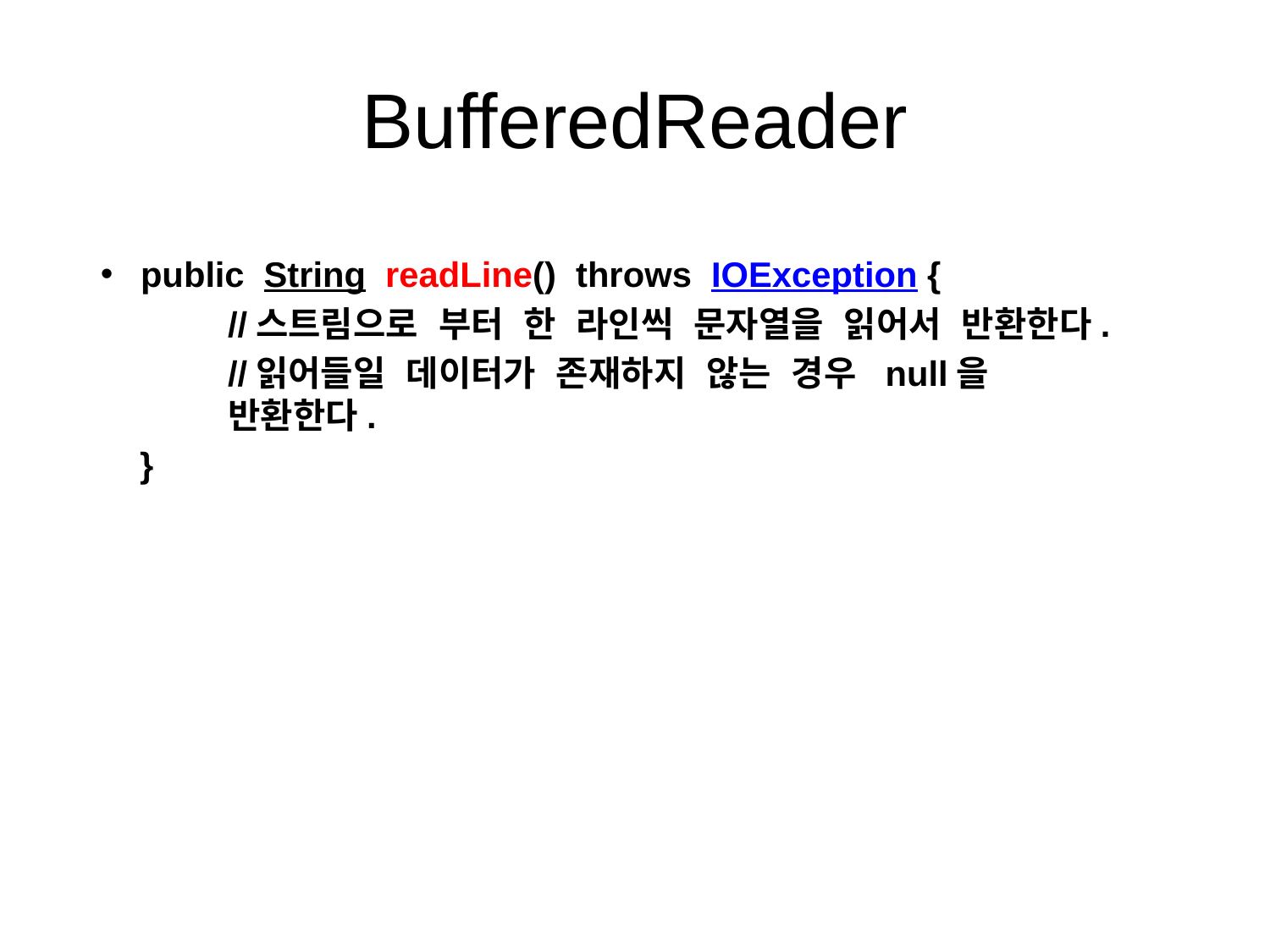

# BufferedReader
public  String  readLine()  throws  IOException {
//스트림으로  부터  한  라인씩  문자열을  읽어서  반환한다.
//읽어들일  데이터가  존재하지  않는  경우  null을  반환한다.
    }